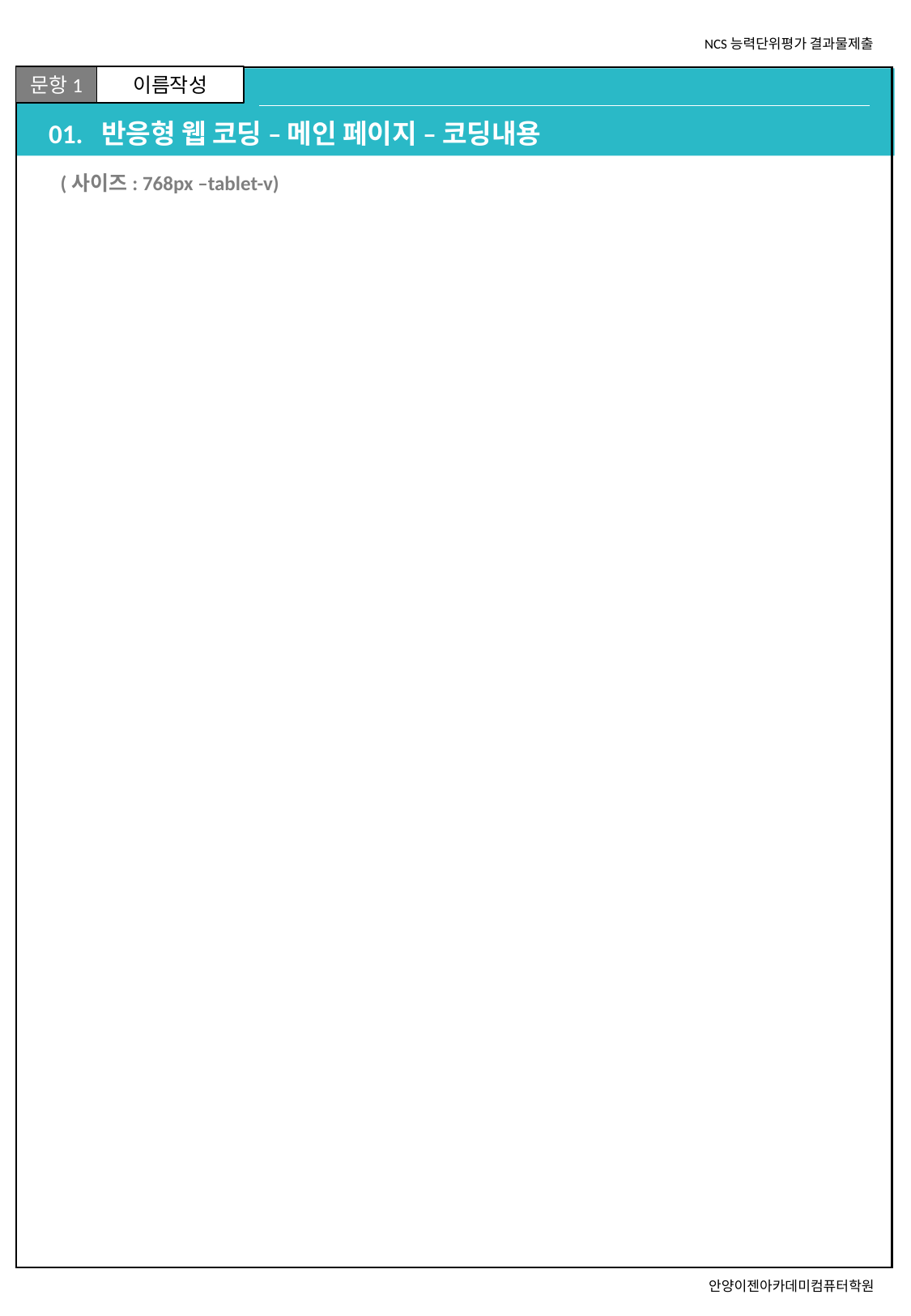

# 01.  반응형 웹 코딩 – 메인 페이지 – 코딩내용
(사이즈: 768px –tablet-v)